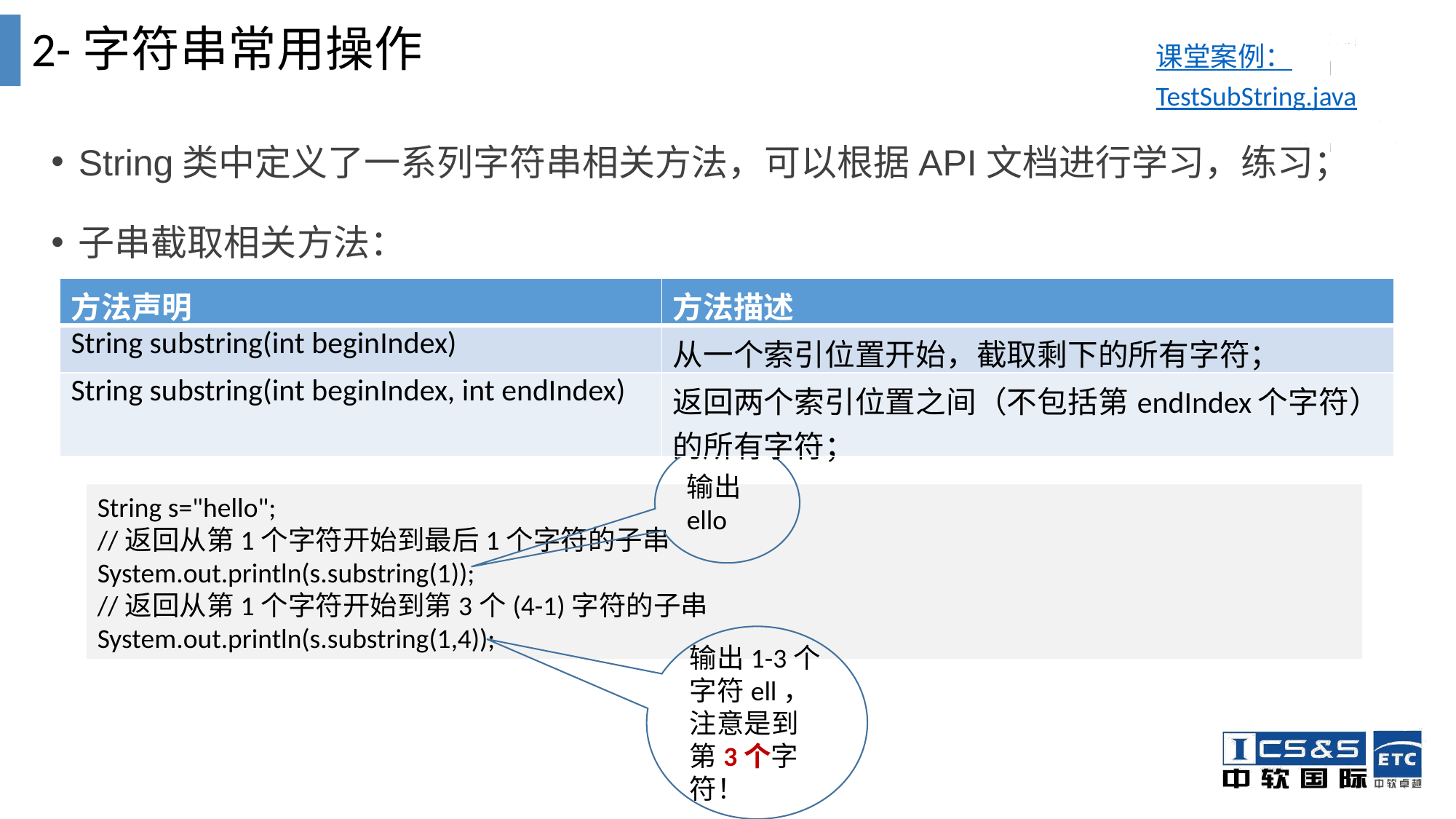

2-字符串常用操作
课堂案例：TestSubString.java
String类中定义了一系列字符串相关方法，可以根据API文档进行学习，练习；
子串截取相关方法：
| 方法声明 | 方法描述 |
| --- | --- |
| String substring(int beginIndex) | 从一个索引位置开始，截取剩下的所有字符； |
| String substring(int beginIndex, int endIndex) | 返回两个索引位置之间（不包括第endIndex个字符）的所有字符； |
输出ello
String s="hello";
//返回从第1个字符开始到最后1个字符的子串
System.out.println(s.substring(1));
//返回从第1个字符开始到第3个(4-1)字符的子串
System.out.println(s.substring(1,4));
输出1-3个字符ell，注意是到第3个字符！